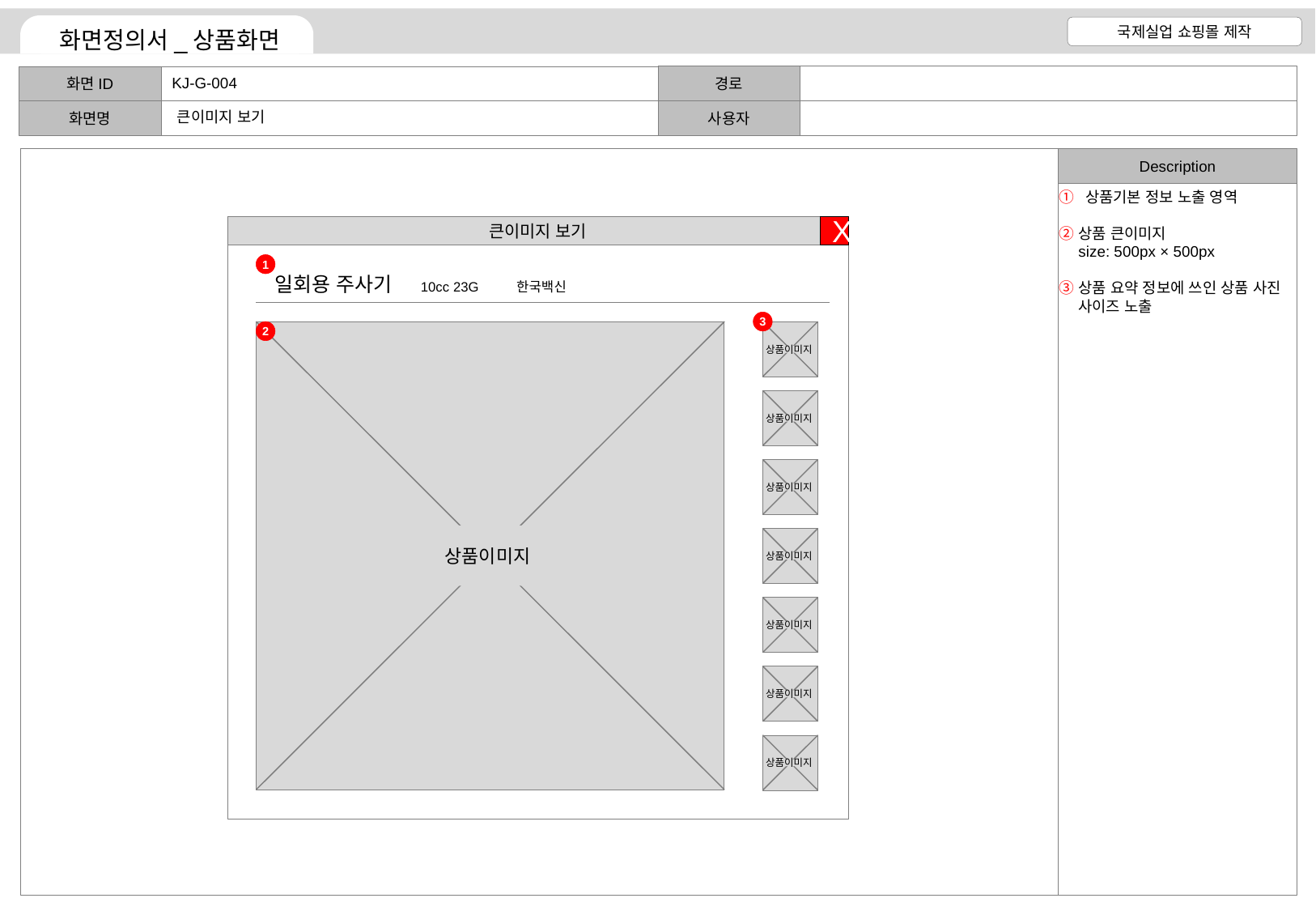

KJ-G-004
큰이미지 보기
 상품기본 정보 노출 영역

상품 큰이미지
size: 500px × 500px

상품 요약 정보에 쓰인 상품 사진 사이즈 노출
큰이미지 보기
X

1
일회용 주사기
10cc 23G
한국백신
3

상품이미지
2

상품이미지

상품이미지

상품이미지

상품이미지

상품이미지

상품이미지

상품이미지